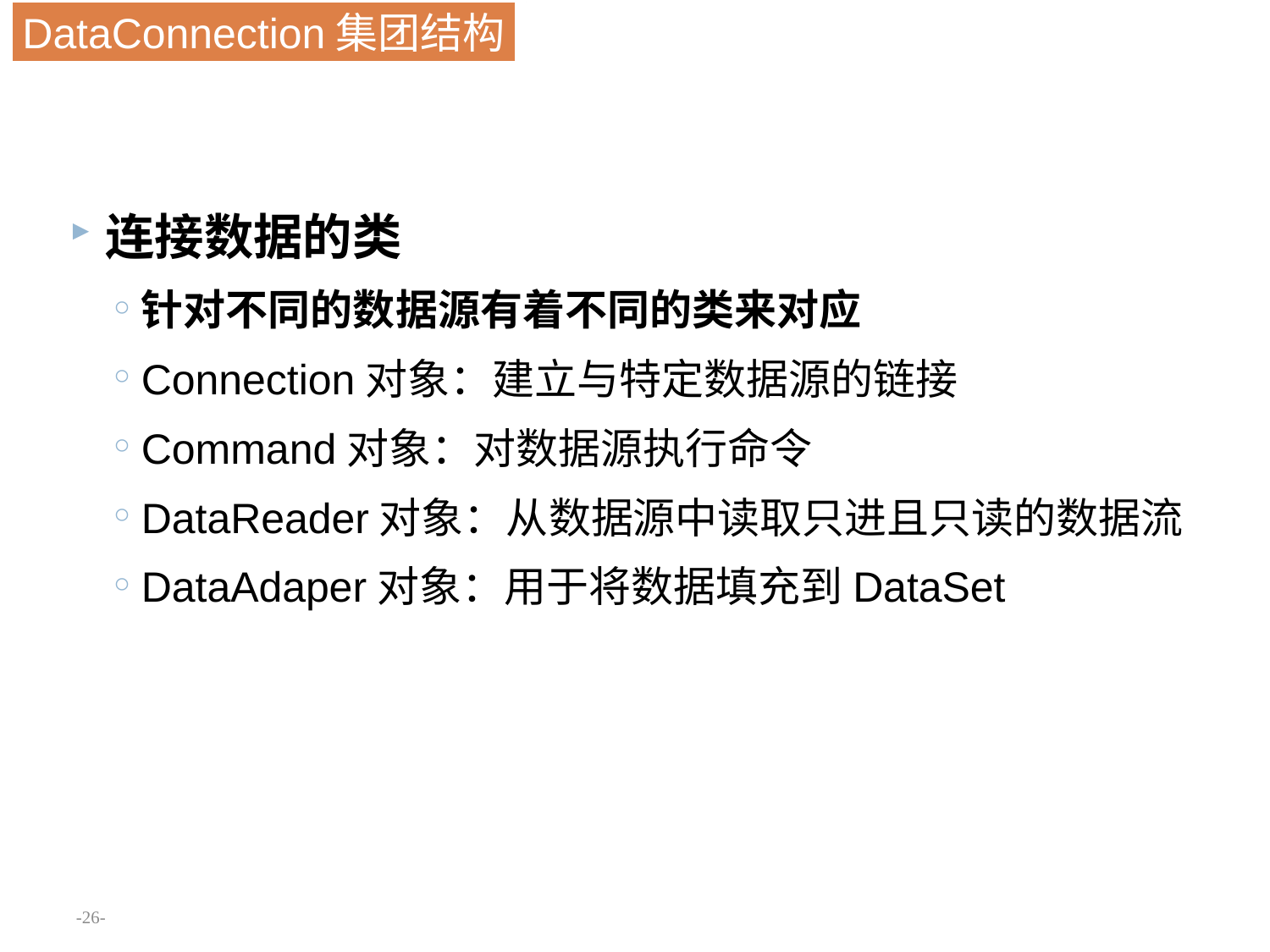

DataConnection集团结构

连接数据的类
针对不同的数据源有着不同的类来对应
Connection对象：建立与特定数据源的链接
Command对象：对数据源执行命令
DataReader对象：从数据源中读取只进且只读的数据流
DataAdaper对象：用于将数据填充到DataSet

-26-